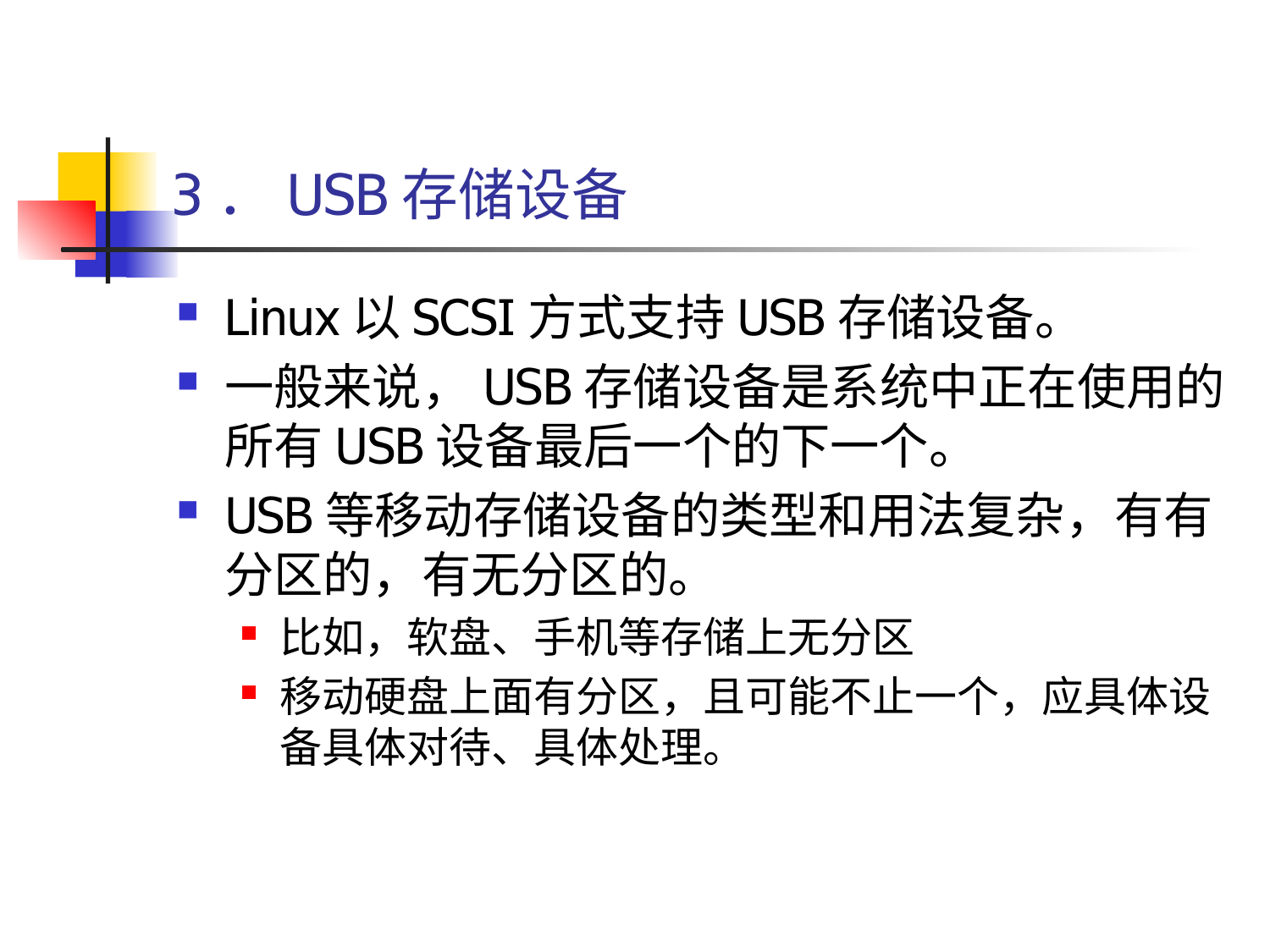

# 3．USB存储设备
Linux以SCSI方式支持USB存储设备。
一般来说，USB存储设备是系统中正在使用的所有USB设备最后一个的下一个。
USB等移动存储设备的类型和用法复杂，有有分区的，有无分区的。
比如，软盘、手机等存储上无分区
移动硬盘上面有分区，且可能不止一个，应具体设备具体对待、具体处理。